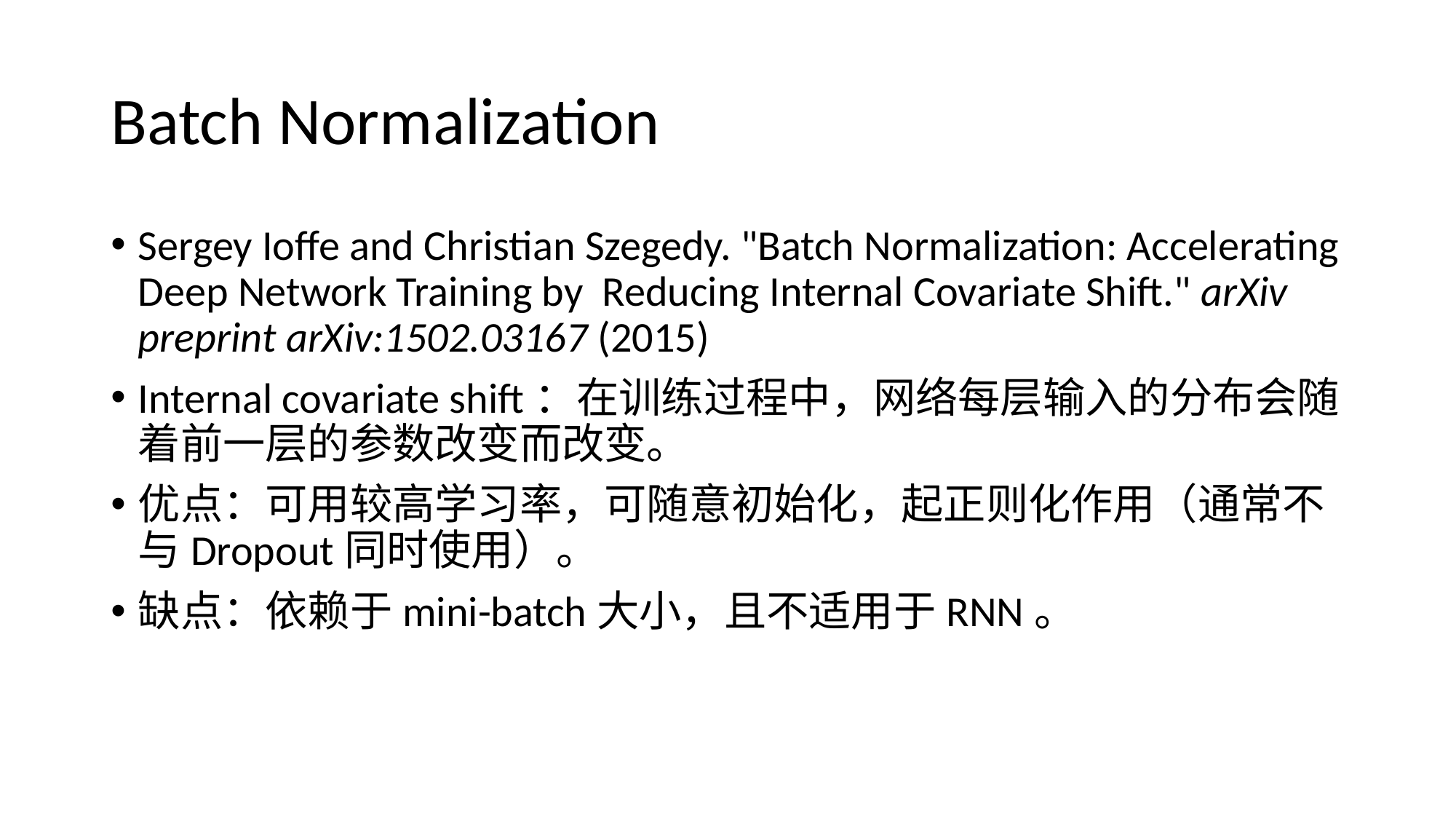

# Batch Normalization
Sergey Ioffe and Christian Szegedy. "Batch Normalization: Accelerating Deep Network Training by  Reducing Internal Covariate Shift." arXiv preprint arXiv:1502.03167 (2015)
Internal covariate shift：在训练过程中，网络每层输入的分布会随着前一层的参数改变而改变。
优点：可用较高学习率，可随意初始化，起正则化作用（通常不与Dropout同时使用）。
缺点：依赖于mini-batch大小，且不适用于RNN。